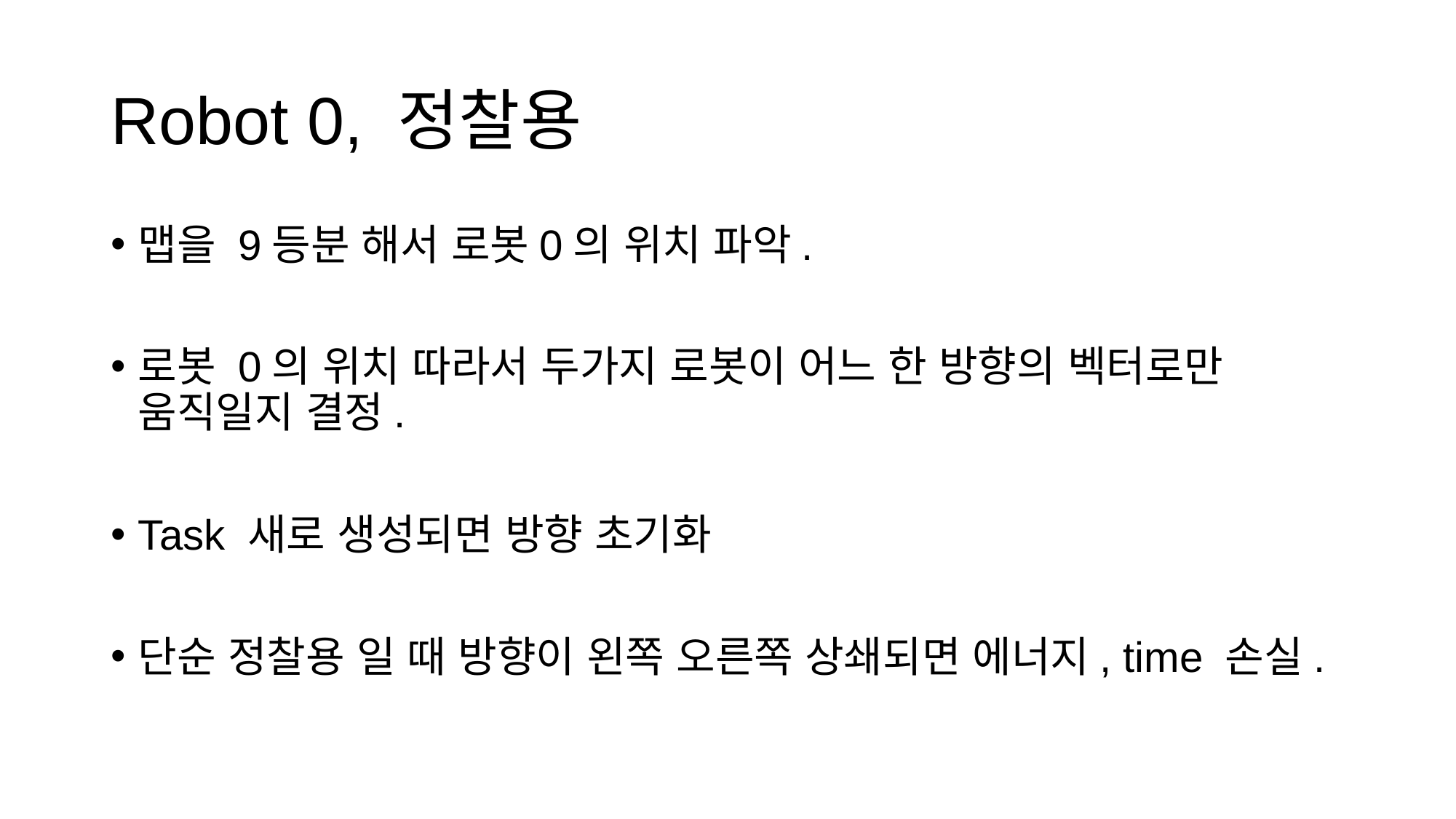

# Robot 0, 정찰용
맵을 9등분 해서 로봇0의 위치 파악.

로봇 0의 위치 따라서 두가지 로봇이 어느 한 방향의 벡터로만 움직일지 결정.

Task 새로 생성되면 방향 초기화

단순 정찰용 일 때 방향이 왼쪽 오른쪽 상쇄되면 에너지, time 손실.